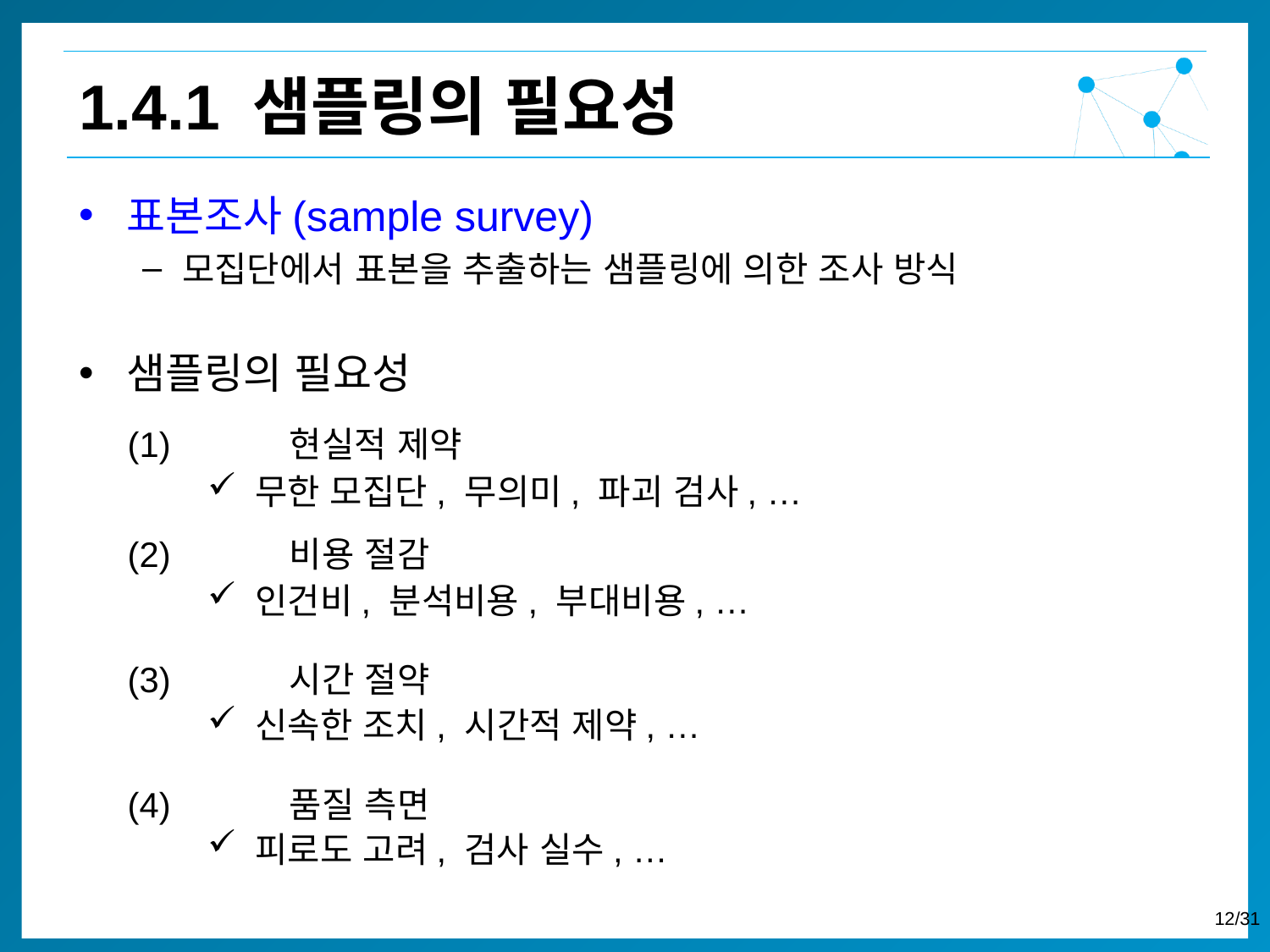

1.4.1 샘플링의 필요성
표본조사(sample survey)
모집단에서 표본을 추출하는 샘플링에 의한 조사 방식

샘플링의 필요성

(1)	현실적 제약
무한 모집단, 무의미, 파괴 검사, …
(2)	비용 절감
인건비, 분석비용, 부대비용, …
(3)	시간 절약
신속한 조치, 시간적 제약, …
(4)	품질 측면
피로도 고려, 검사 실수, …